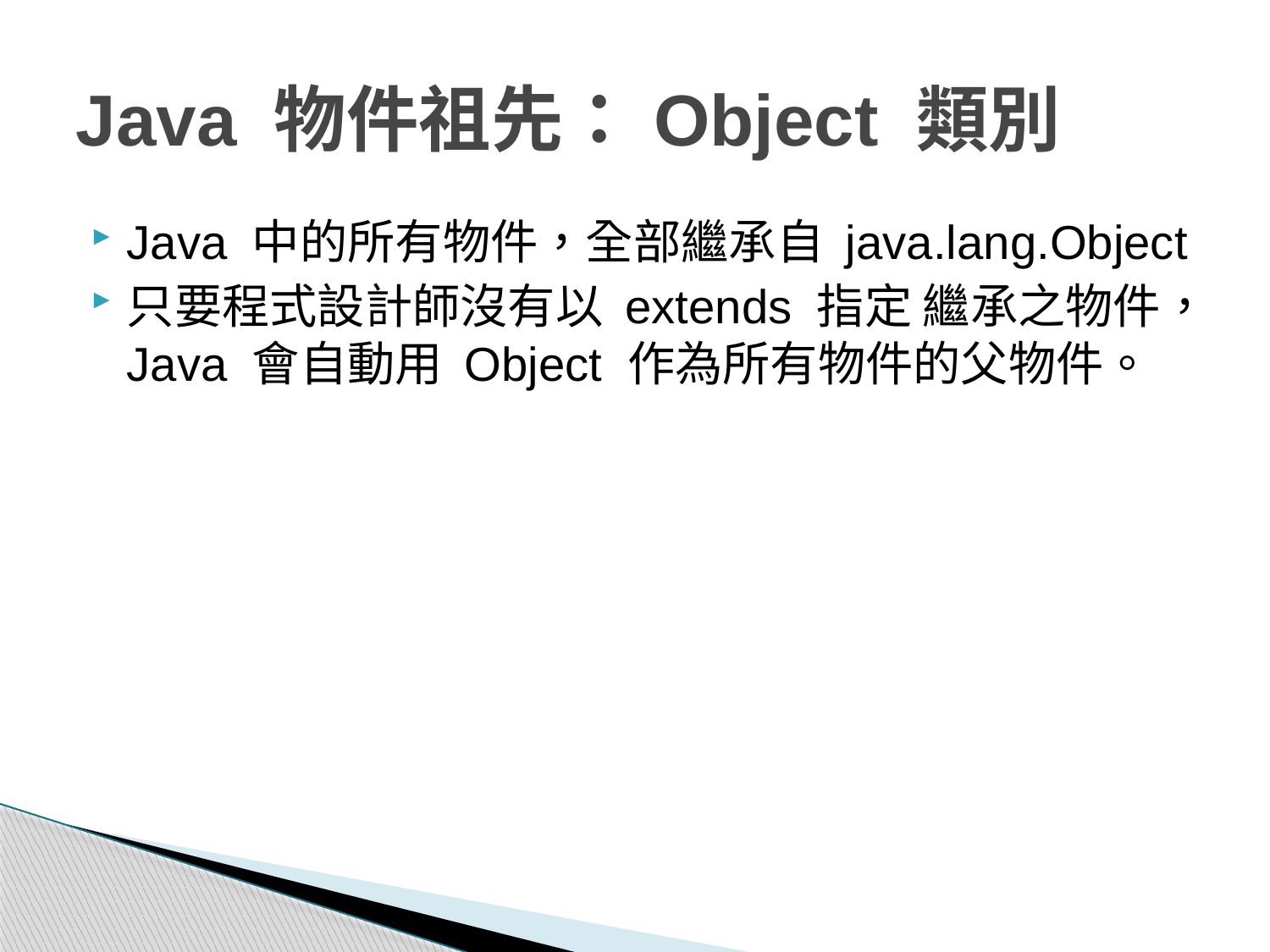

# Java 物件祖先：Object 類別
Java 中的所有物件，全部繼承自 java.lang.Object
只要程式設計師沒有以 extends 指定 繼承之物件，Java 會自動用 Object 作為所有物件的父物件。